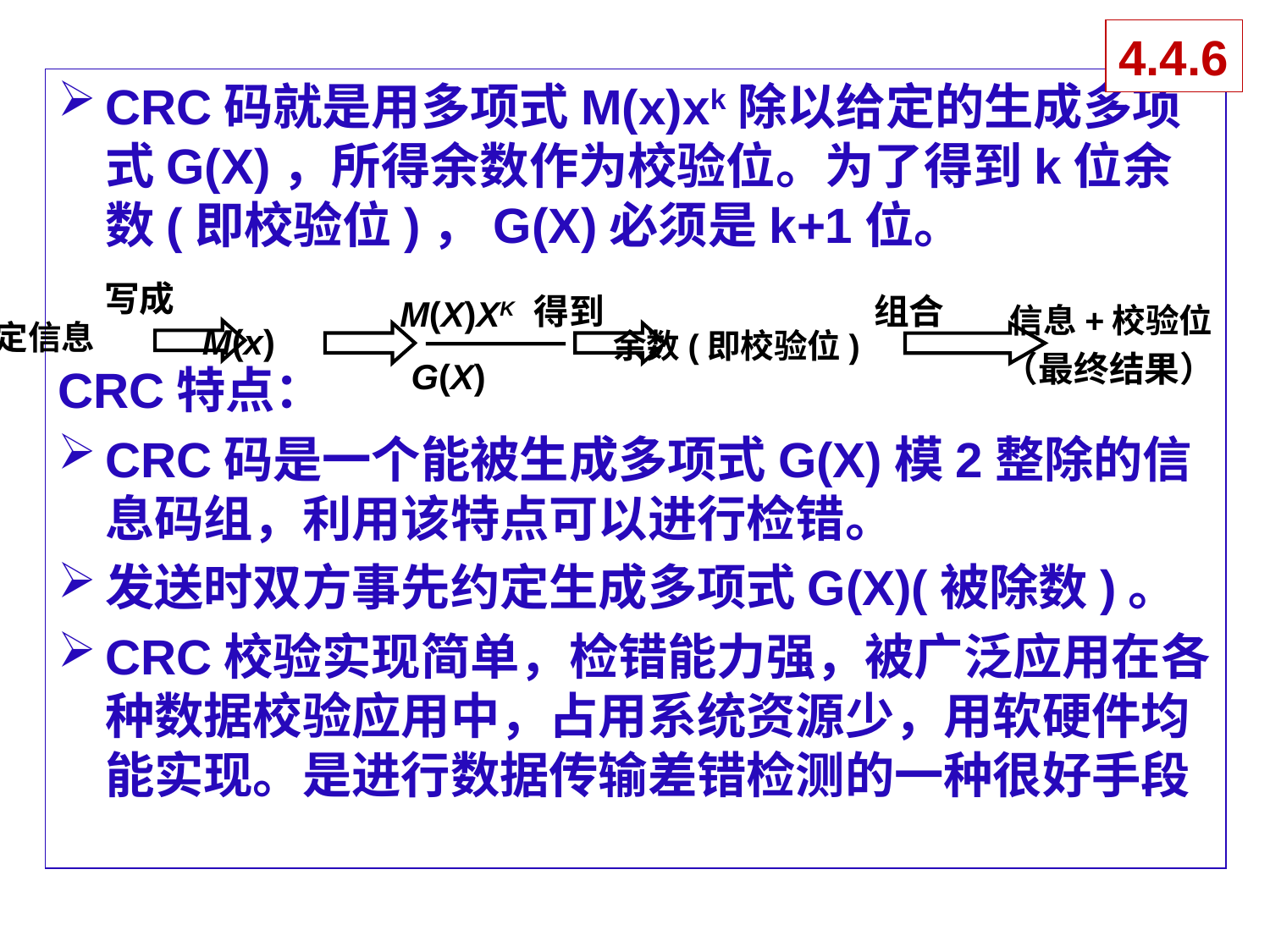

4.4.6
CRC码就是用多项式M(x)xk除以给定的生成多项式G(X)，所得余数作为校验位。为了得到k位余数(即校验位)，G(X)必须是k+1位。

CRC特点：
CRC码是一个能被生成多项式G(X)模2整除的信息码组，利用该特点可以进行检错。
发送时双方事先约定生成多项式G(X)(被除数)。
CRC校验实现简单，检错能力强，被广泛应用在各种数据校验应用中，占用系统资源少，用软硬件均能实现。是进行数据传输差错检测的一种很好手段
写成

给定信息
M(x)
得到

余数(即校验位)
组合

信息+校验位
（最终结果）
M(X)XK

G(X)